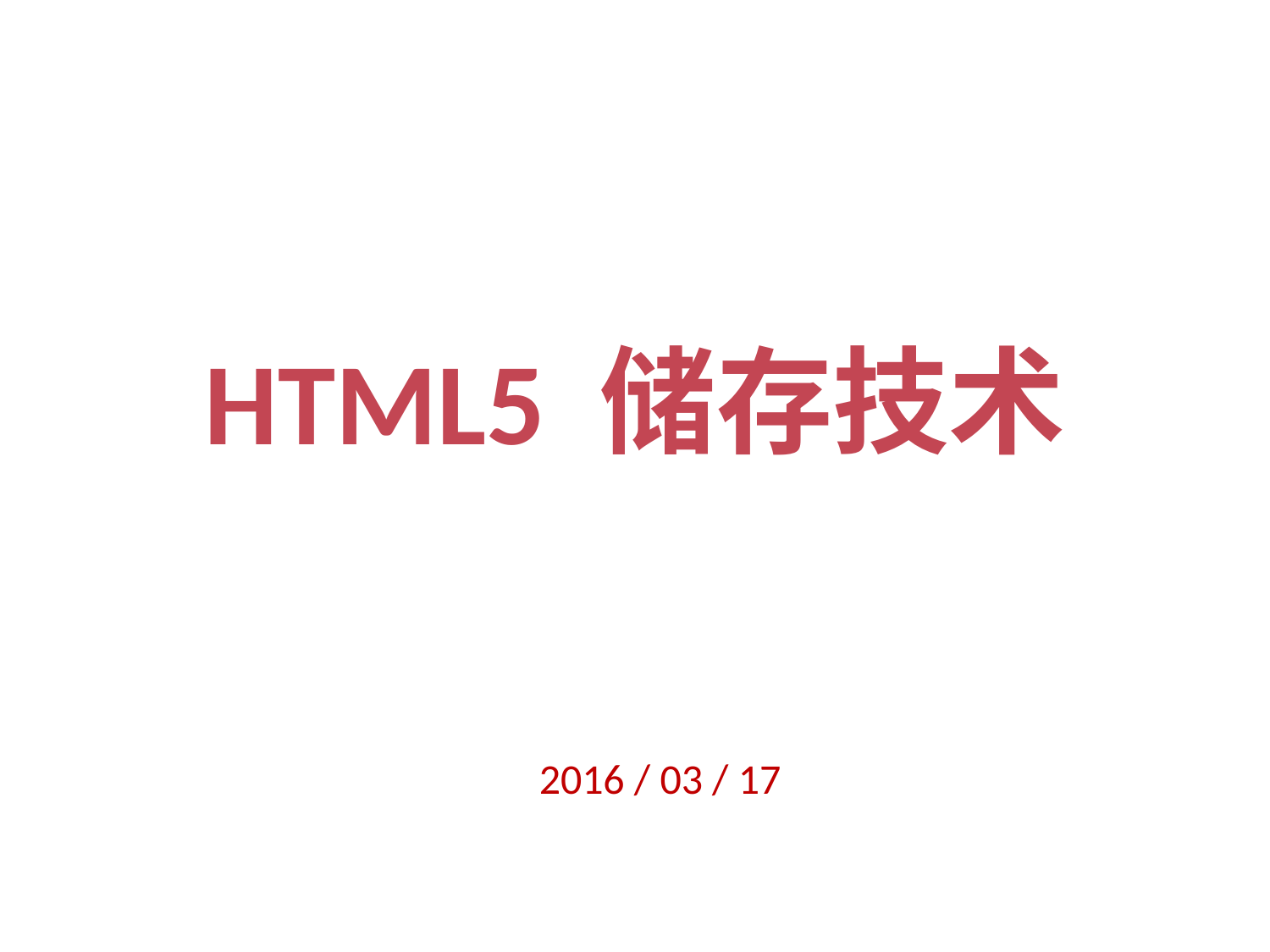

# HTML5 储存技术
2016 / 03 / 17